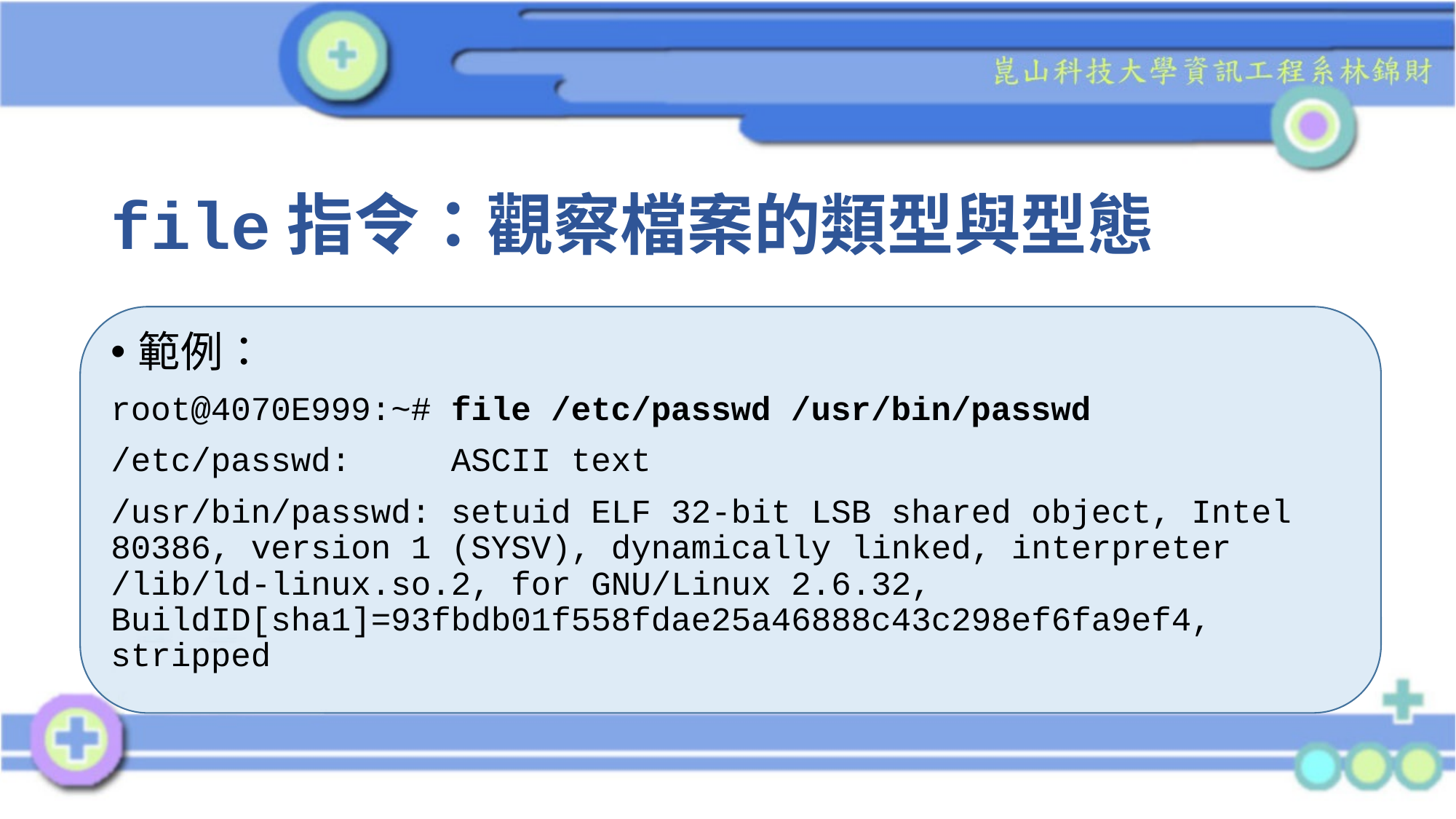

# file指令：觀察檔案的類型與型態

範例：
root@4070E999:~# file /etc/passwd /usr/bin/passwd
/etc/passwd:     ASCII text
/usr/bin/passwd: setuid ELF 32-bit LSB shared object, Intel 80386, version 1 (SYSV), dynamically linked, interpreter /lib/ld-linux.so.2, for GNU/Linux 2.6.32, BuildID[sha1]=93fbdb01f558fdae25a46888c43c298ef6fa9ef4, stripped